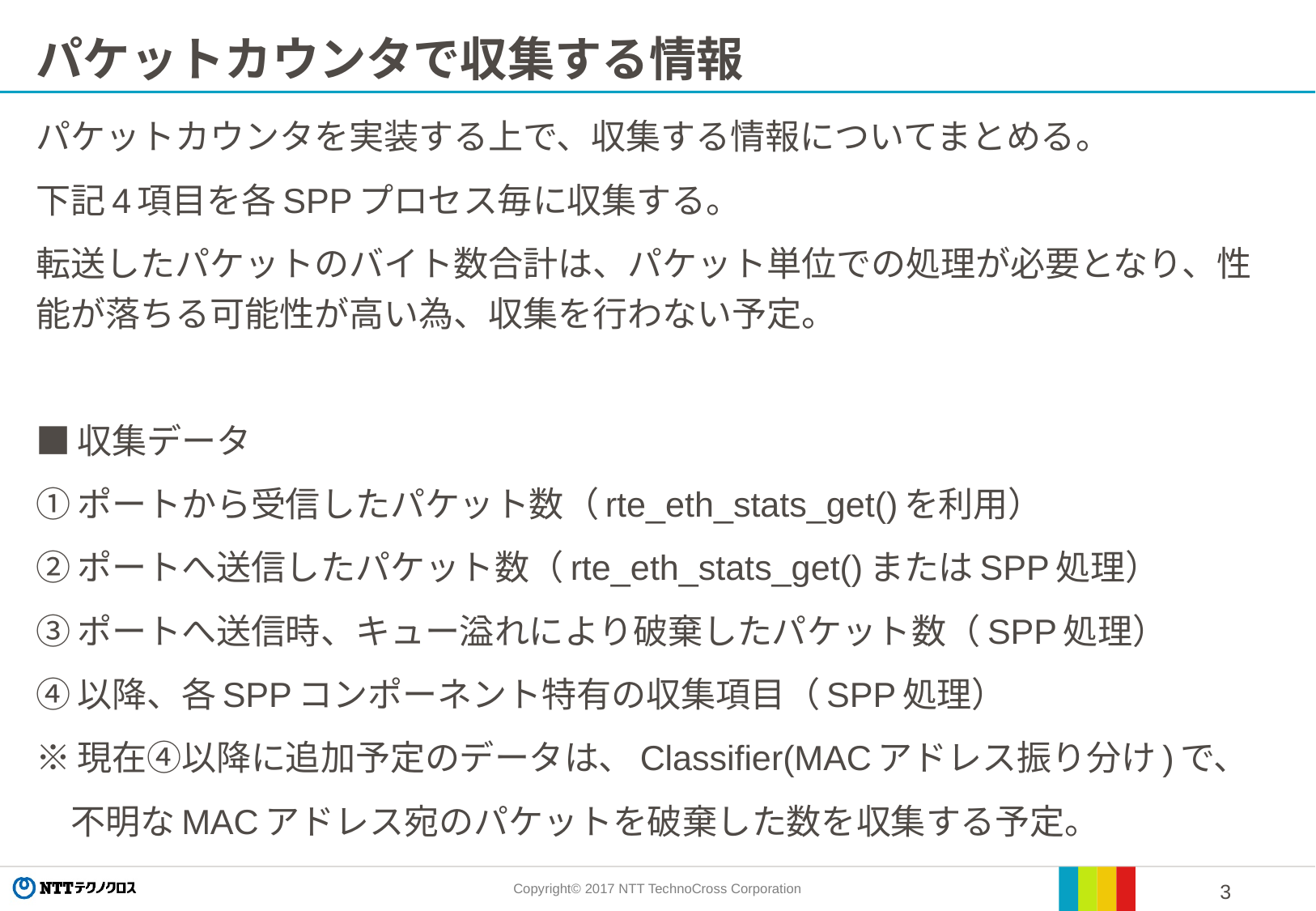

# パケットカウンタで収集する情報
パケットカウンタを実装する上で、収集する情報についてまとめる。
下記4項目を各SPPプロセス毎に収集する。
転送したパケットのバイト数合計は、パケット単位での処理が必要となり、性能が落ちる可能性が高い為、収集を行わない予定。

■収集データ
①ポートから受信したパケット数（rte_eth_stats_get()を利用）
②ポートへ送信したパケット数（rte_eth_stats_get()またはSPP処理）
③ポートへ送信時、キュー溢れにより破棄したパケット数（SPP処理）
④以降、各SPPコンポーネント特有の収集項目（SPP処理）
※現在④以降に追加予定のデータは、Classifier(MACアドレス振り分け)で、
　不明なMACアドレス宛のパケットを破棄した数を収集する予定。